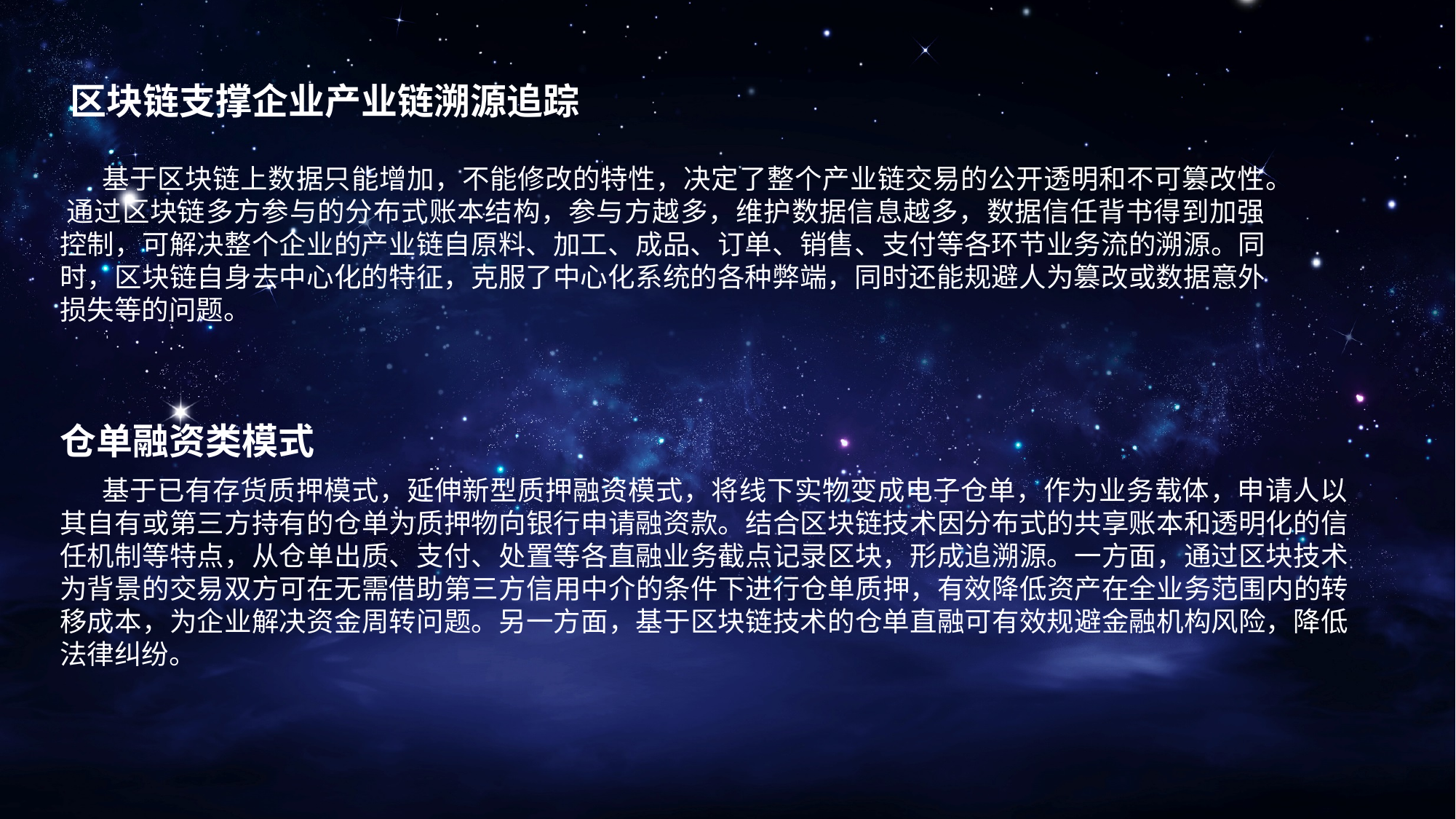

区块链支撑企业产业链溯源追踪
基于区块链上数据只能增加，不能修改的特性，决定了整个产业链交易的公开透明和不可篡改性。 通过区块链多方参与的分布式账本结构，参与方越多，维护数据信息越多，数据信任背书得到加强控制，可解决整个企业的产业链自原料、加工、成品、订单、销售、支付等各环节业务流的溯源。同时，区块链自身去中心化的特征，克服了中心化系统的各种弊端，同时还能规避人为篡改或数据意外损失等的问题。
仓单融资类模式
基于已有存货质押模式，延伸新型质押融资模式，将线下实物变成电子仓单，作为业务载体，申请人以其自有或第三方持有的仓单为质押物向银行申请融资款。结合区块链技术因分布式的共享账本和透明化的信任机制等特点，从仓单出质、支付、处置等各直融业务截点记录区块，形成追溯源。一方面，通过区块技术为背景的交易双方可在无需借助第三方信用中介的条件下进行仓单质押，有效降低资产在全业务范围内的转移成本，为企业解决资金周转问题。另一方面，基于区块链技术的仓单直融可有效规避金融机构风险，降低法律纠纷。